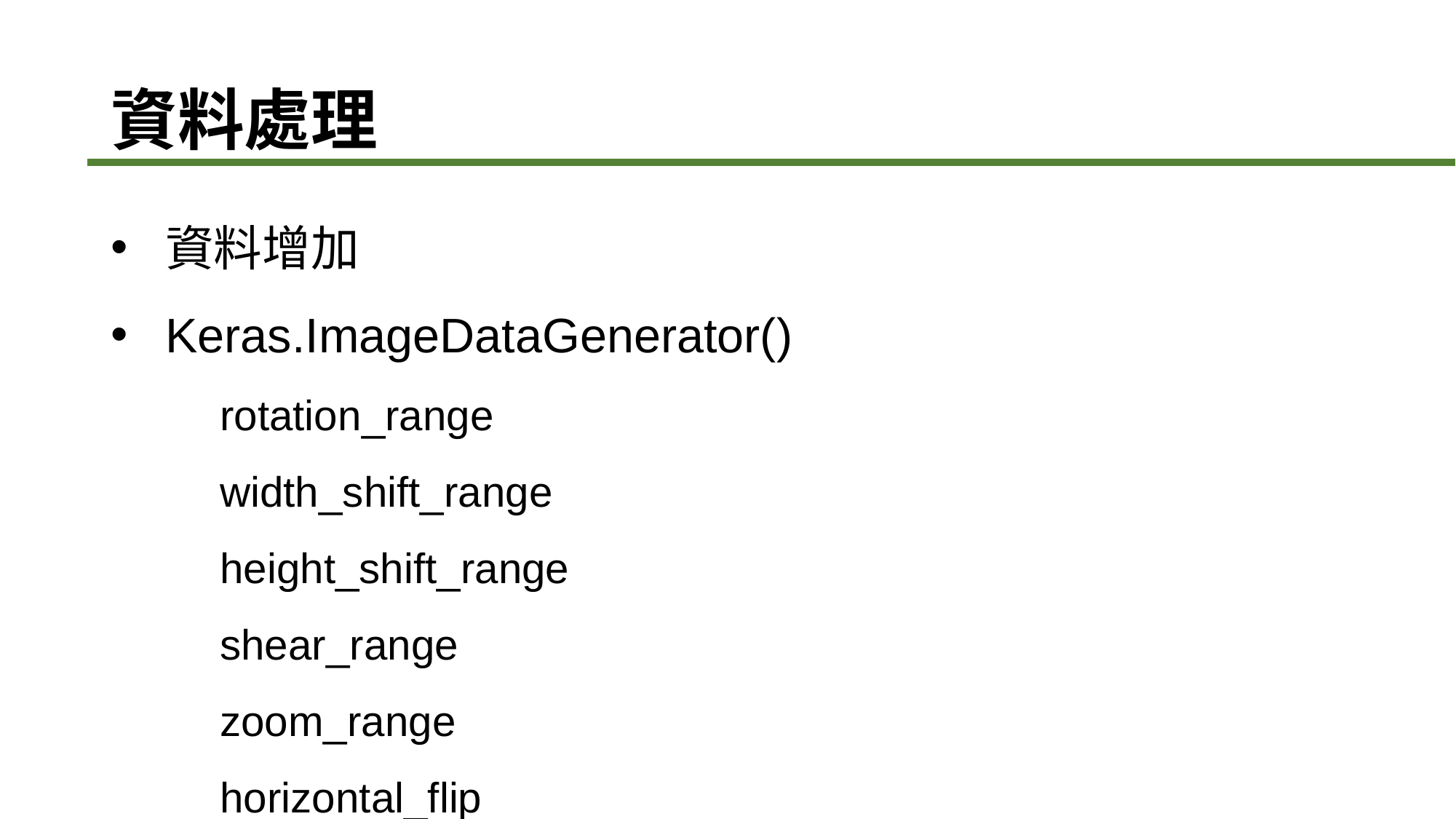

# 資料處理
資料增加
Keras.ImageDataGenerator()
	rotation_range
	width_shift_range
	height_shift_range
	shear_range
	zoom_range
	horizontal_flip